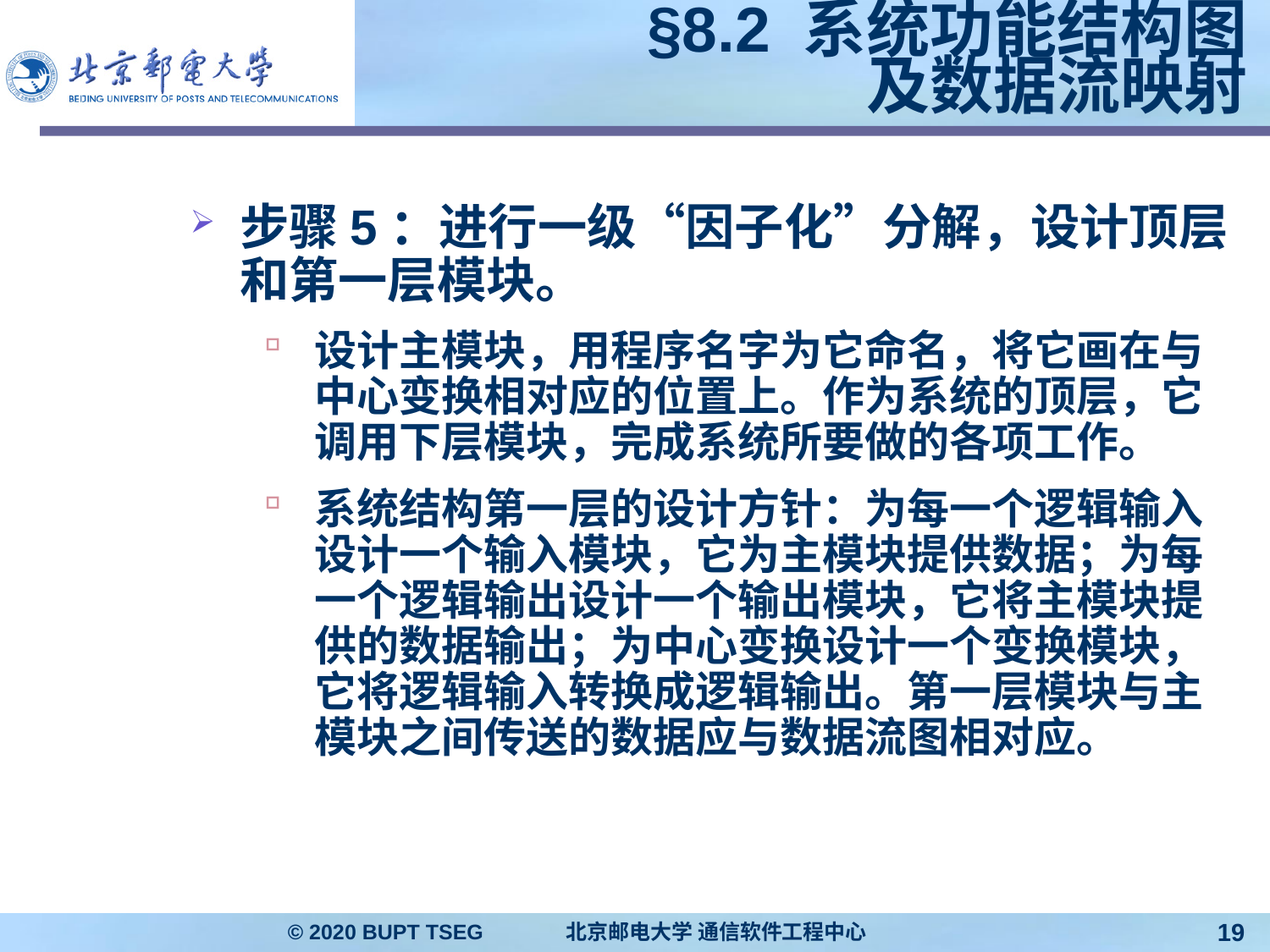

# §8.2 系统功能结构图 及数据流映射
步骤5：进行一级“因子化”分解，设计顶层和第一层模块。
设计主模块，用程序名字为它命名，将它画在与中心变换相对应的位置上。作为系统的顶层，它调用下层模块，完成系统所要做的各项工作。
系统结构第一层的设计方针：为每一个逻辑输入设计一个输入模块，它为主模块提供数据；为每一个逻辑输出设计一个输出模块，它将主模块提供的数据输出；为中心变换设计一个变换模块，它将逻辑输入转换成逻辑输出。第一层模块与主模块之间传送的数据应与数据流图相对应。
© 2020 BUPT TSEG             北京邮电大学 通信软件工程中心